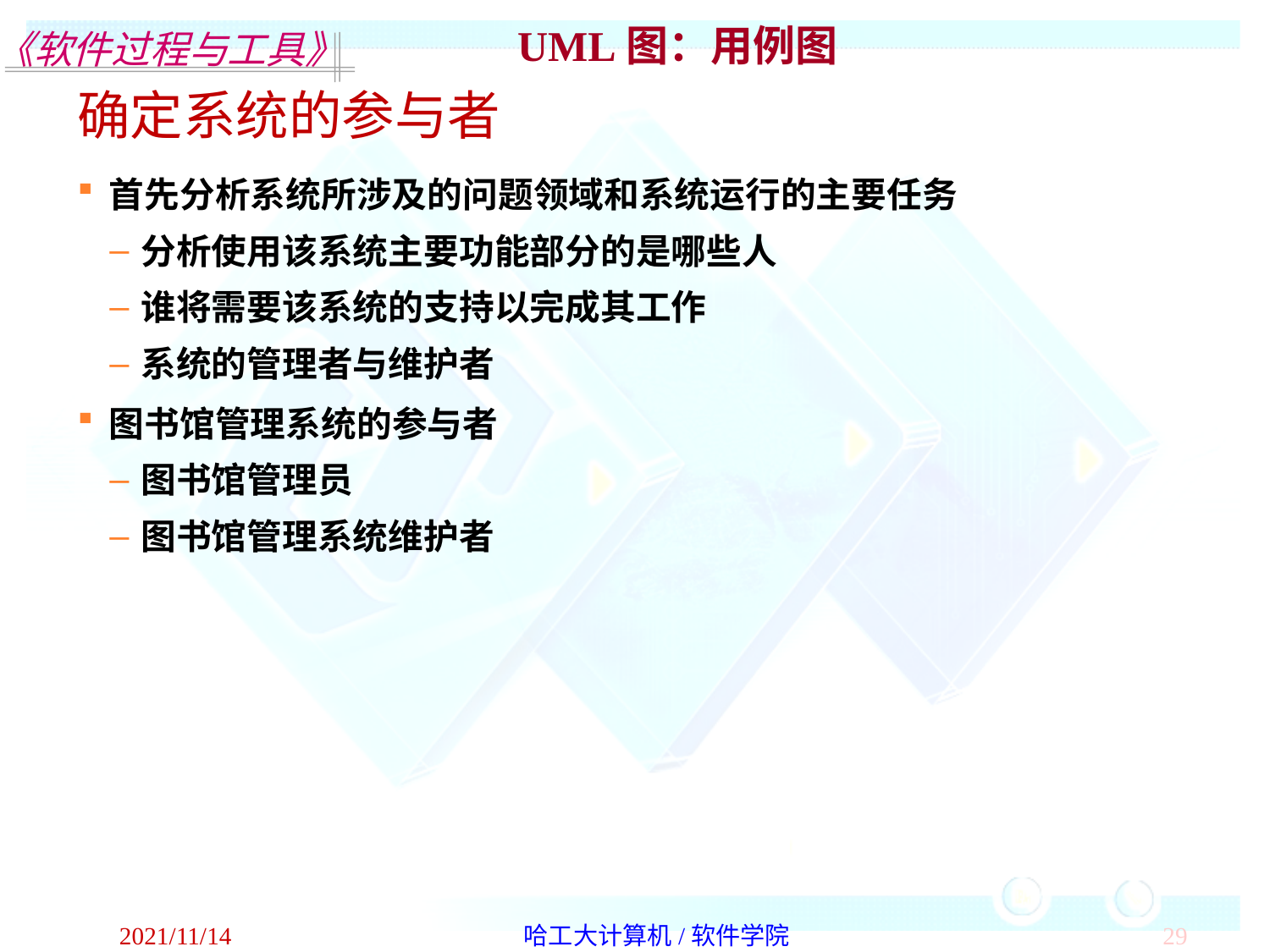

UML图：用例图
确定系统的参与者
首先分析系统所涉及的问题领域和系统运行的主要任务
分析使用该系统主要功能部分的是哪些人
谁将需要该系统的支持以完成其工作
系统的管理者与维护者
图书馆管理系统的参与者
图书馆管理员
图书馆管理系统维护者